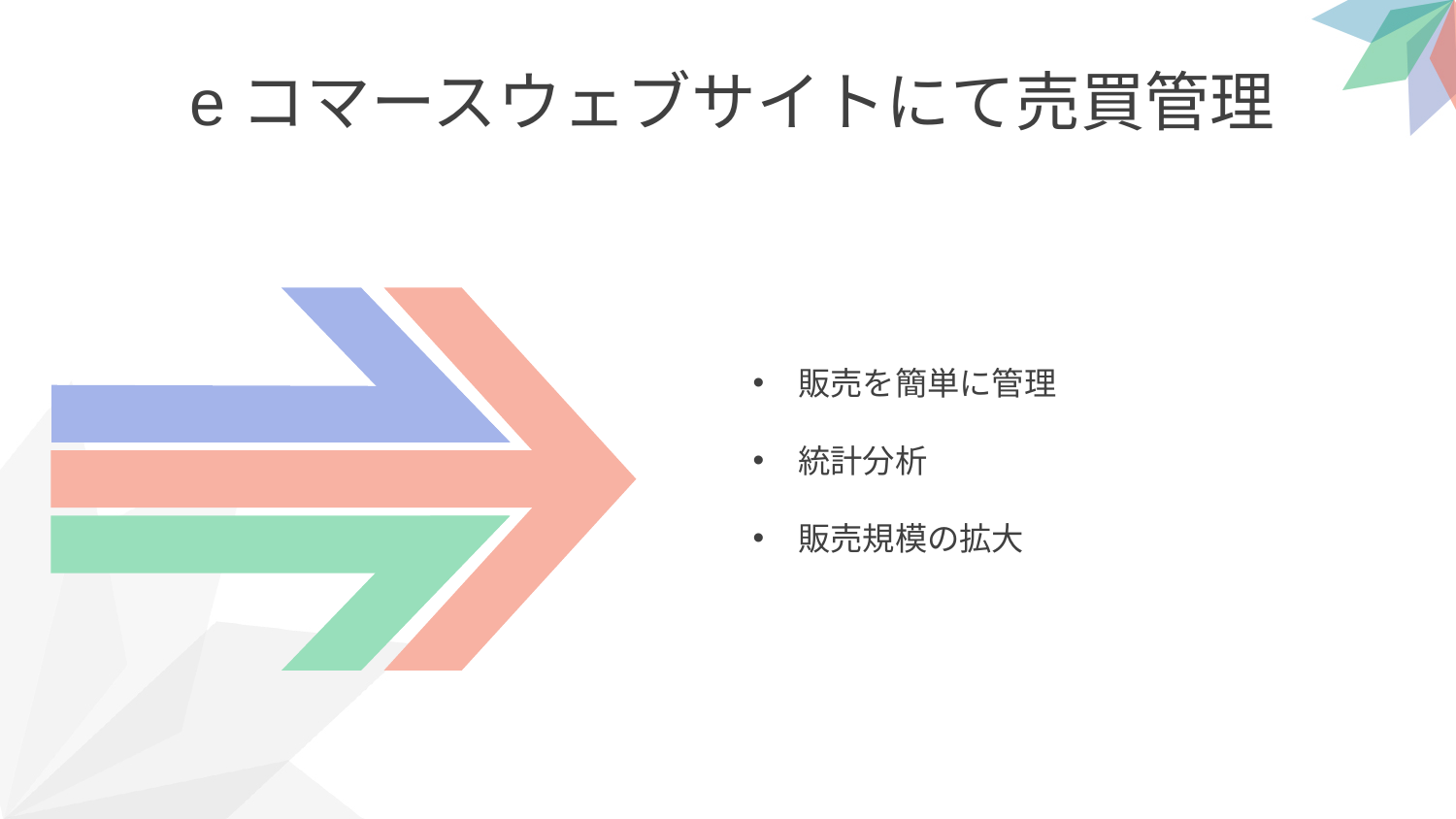

eコマースウェブサイトにて売買管理

販売を簡単に管理

統計分析

販売規模の拡大